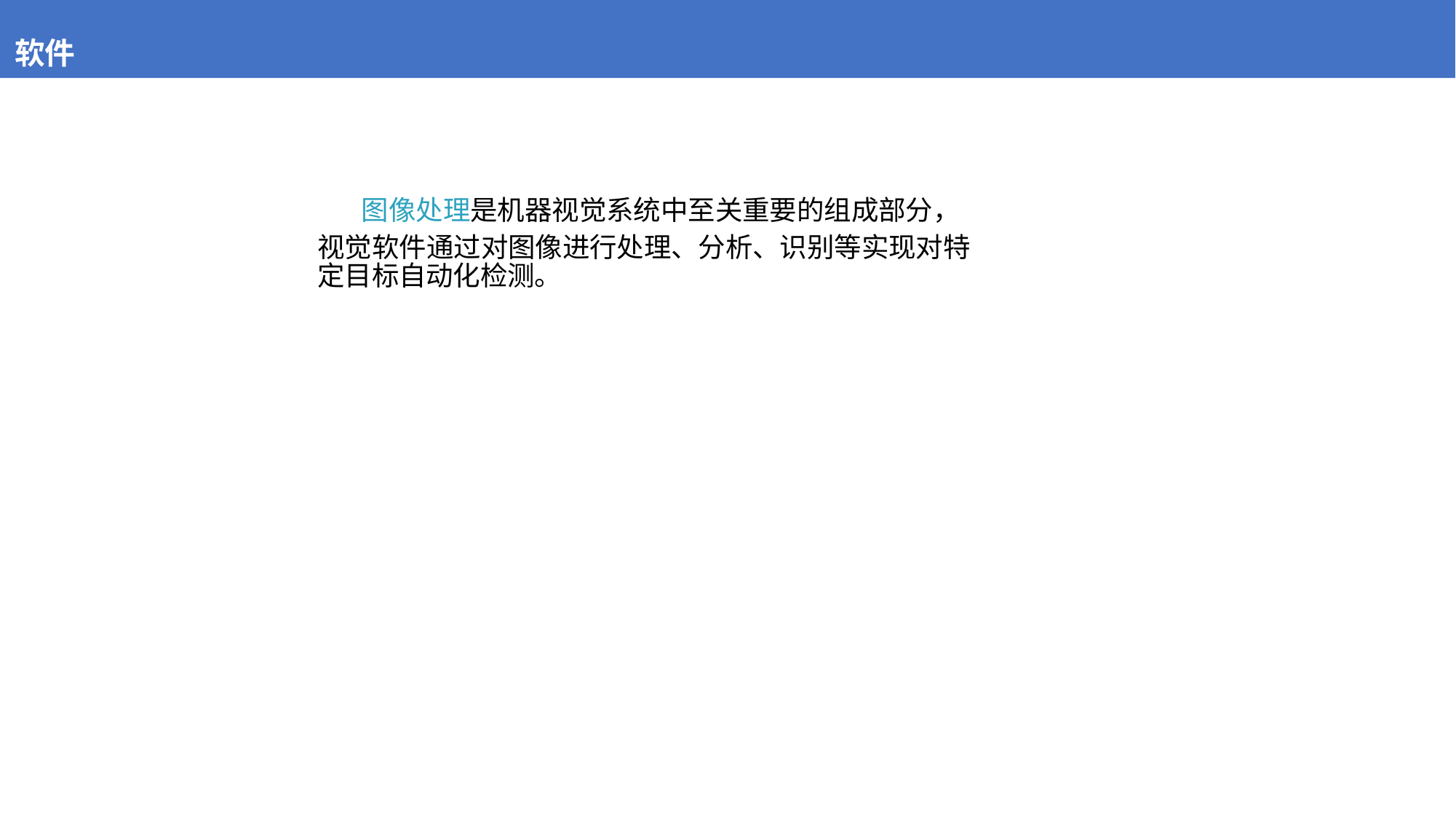

# 软件
图像处理是机器视觉系统中至关重要的组成部分，
视觉软件通过对图像进行处理、分析、识别等实现对特定目标自动化检测。